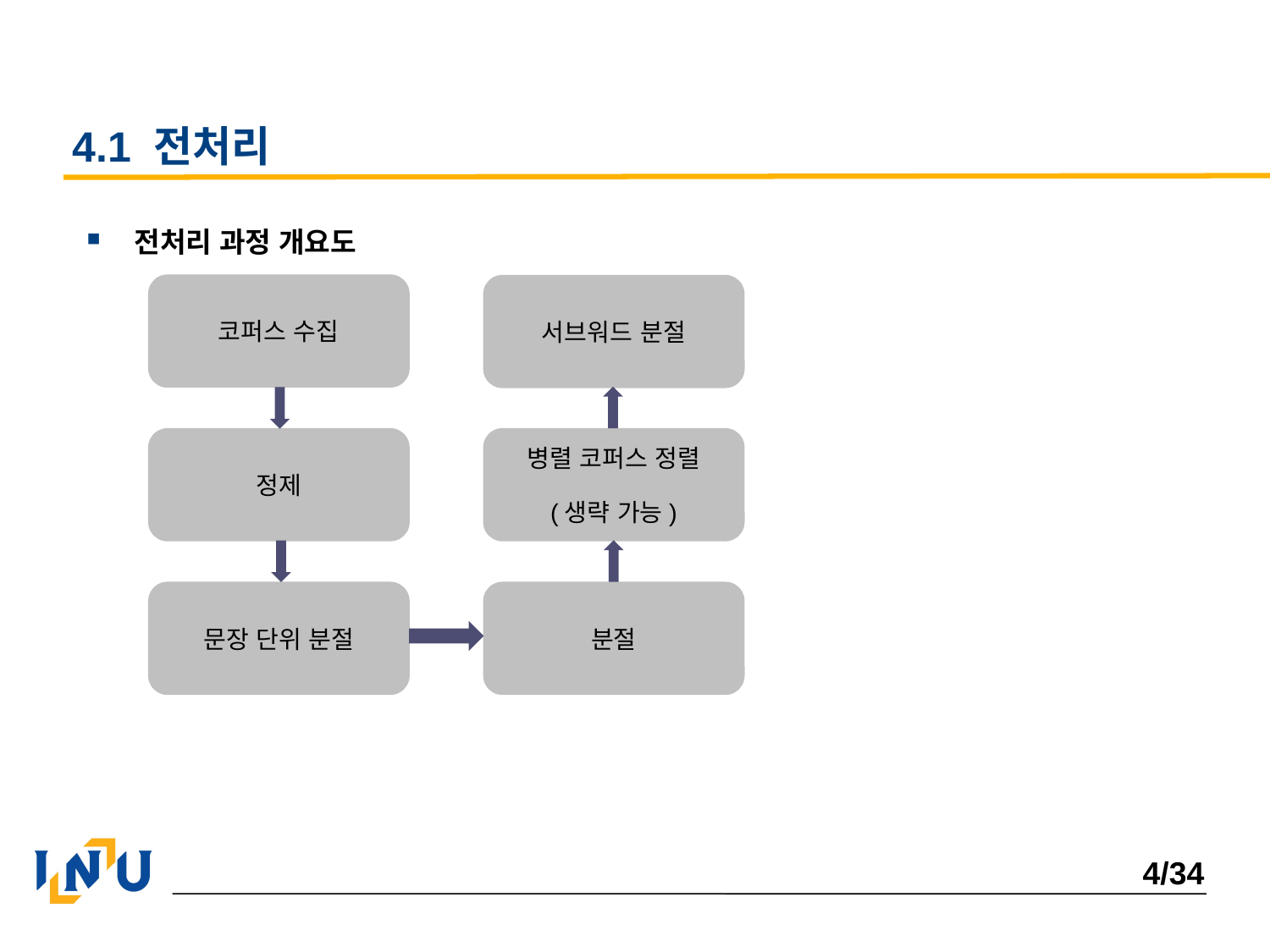

# 4.1 전처리
전처리 과정 개요도

코퍼스 수집
서브워드 분절

병렬 코퍼스 정렬
(생략 가능)
정제

분절
문장 단위 분절